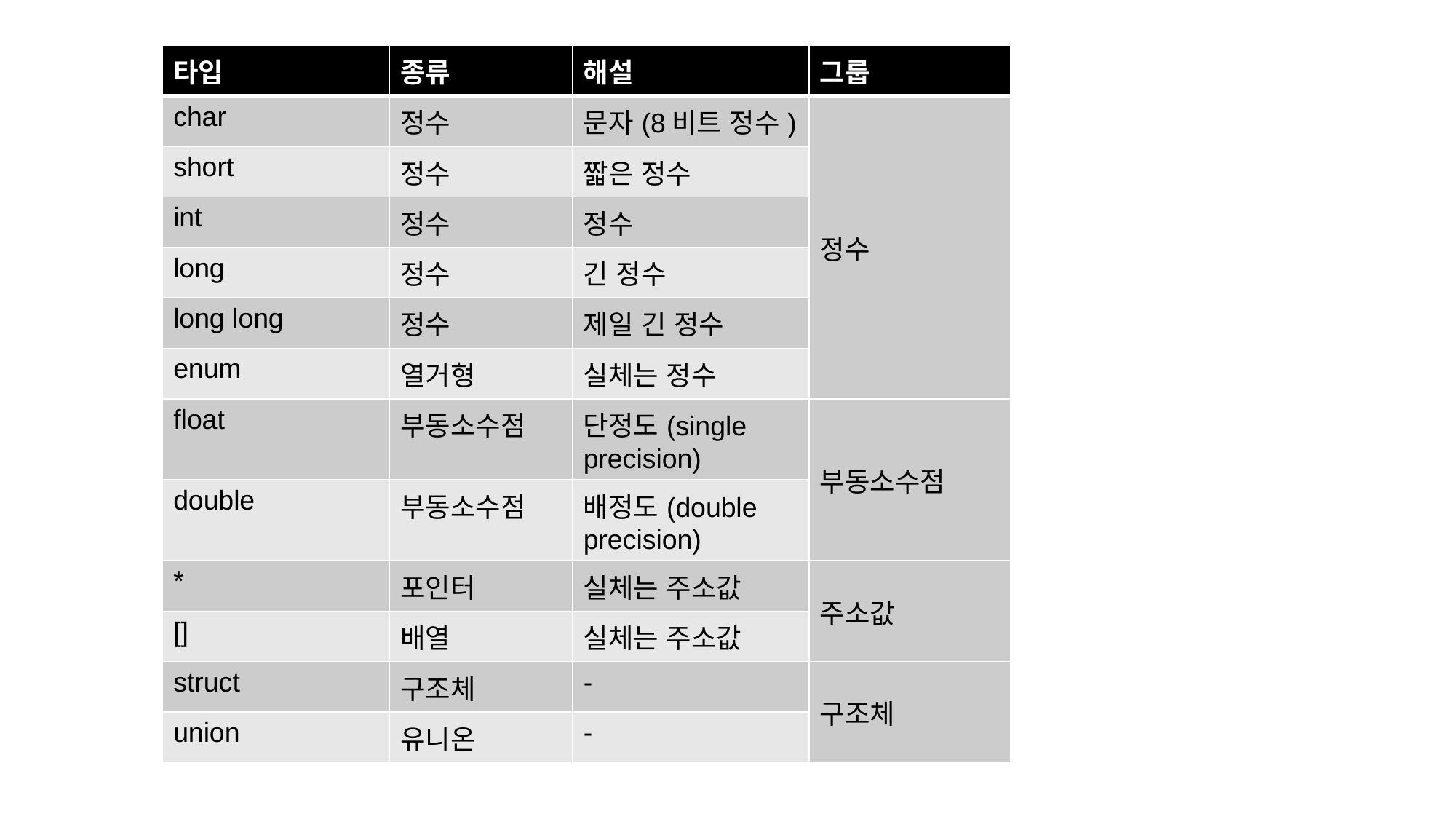

| 타입 | 종류 | 해설 | 그룹 |
| --- | --- | --- | --- |
| char | 정수 | 문자(8비트 정수) | 정수 |
| short | 정수 | 짧은 정수 |  |
| int | 정수 | 정수 |  |
| long | 정수 | 긴 정수 |  |
| long long | 정수 | 제일 긴 정수 |  |
| enum | 열거형 | 실체는 정수 |  |
| float | 부동소수점 | 단정도(single precision) | 부동소수점 |
| double | 부동소수점 | 배정도(double precision) |  |
| \* | 포인터 | 실체는 주소값 | 주소값 |
| [] | 배열 | 실체는 주소값 |  |
| struct | 구조체 | - | 구조체 |
| union | 유니온 | - |  |